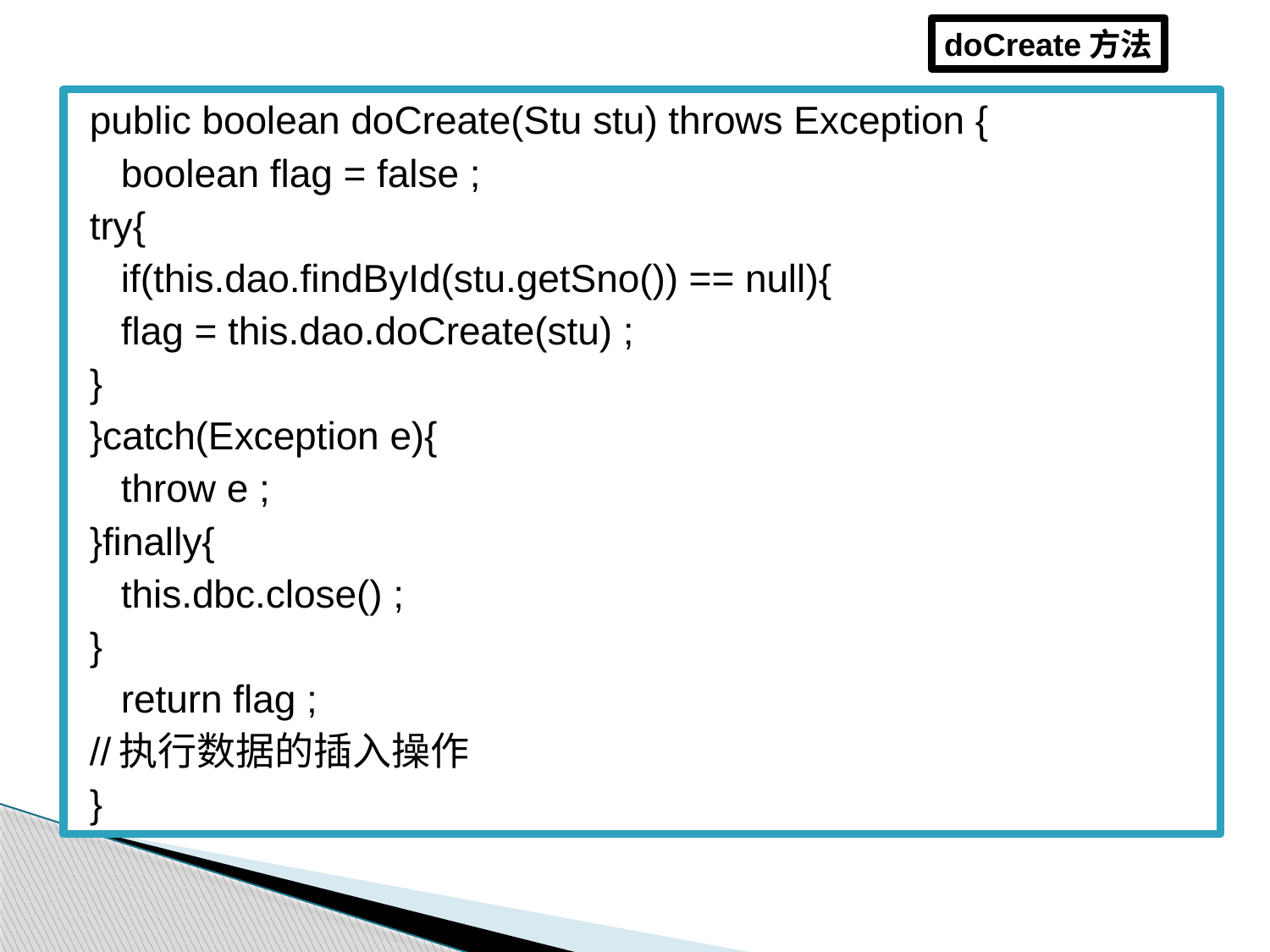

doCreate方法
public boolean doCreate(Stu stu) throws Exception {
	boolean flag = false ;
try{
		if(this.dao.findById(stu.getSno()) == null){
		flag = this.dao.doCreate(stu) ;
}
}catch(Exception e){
		throw e ;
}finally{
		this.dbc.close() ;
}
	return flag ;
//执行数据的插入操作
}